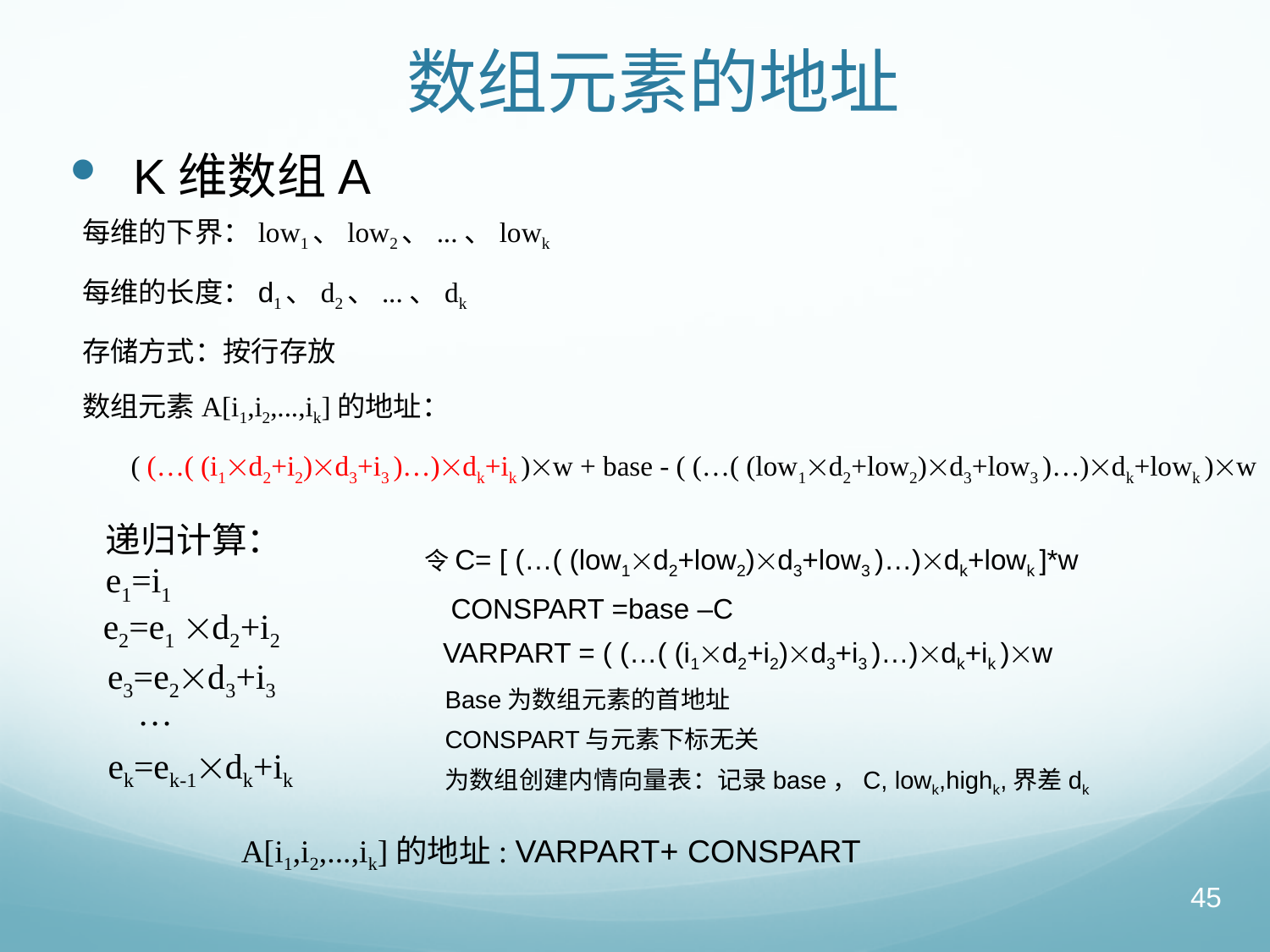

# 数组元素的地址
K维数组A
每维的下界：low1、low2、...、lowk
每维的长度：d1、d2、...、dk
存储方式：按行存放
数组元素A[i1,i2,...,ik]的地址：
( (…( (i1×d2+i2)×d3+i3 )…)×dk+ik )×w + base - ( (…( (low1×d2+low2)×d3+low3 )…)×dk+lowk )×w
递归计算：
e1=i1
令C= [ (…( (low1×d2+low2)×d3+low3 )…)×dk+lowk ]*w
 CONSPART =base –C
VARPART = ( (…( (i1×d2+i2)×d3+i3 )…)×dk+ik )×w
Base为数组元素的首地址
CONSPART与元素下标无关
为数组创建内情向量表：记录base，C, lowk,highk,界差dk
e2=e1 ×d2+i2
e3=e2×d3+i3
…
ek=ek-1×dk+ik
A[i1,i2,...,ik]的地址: VARPART+ CONSPART
45